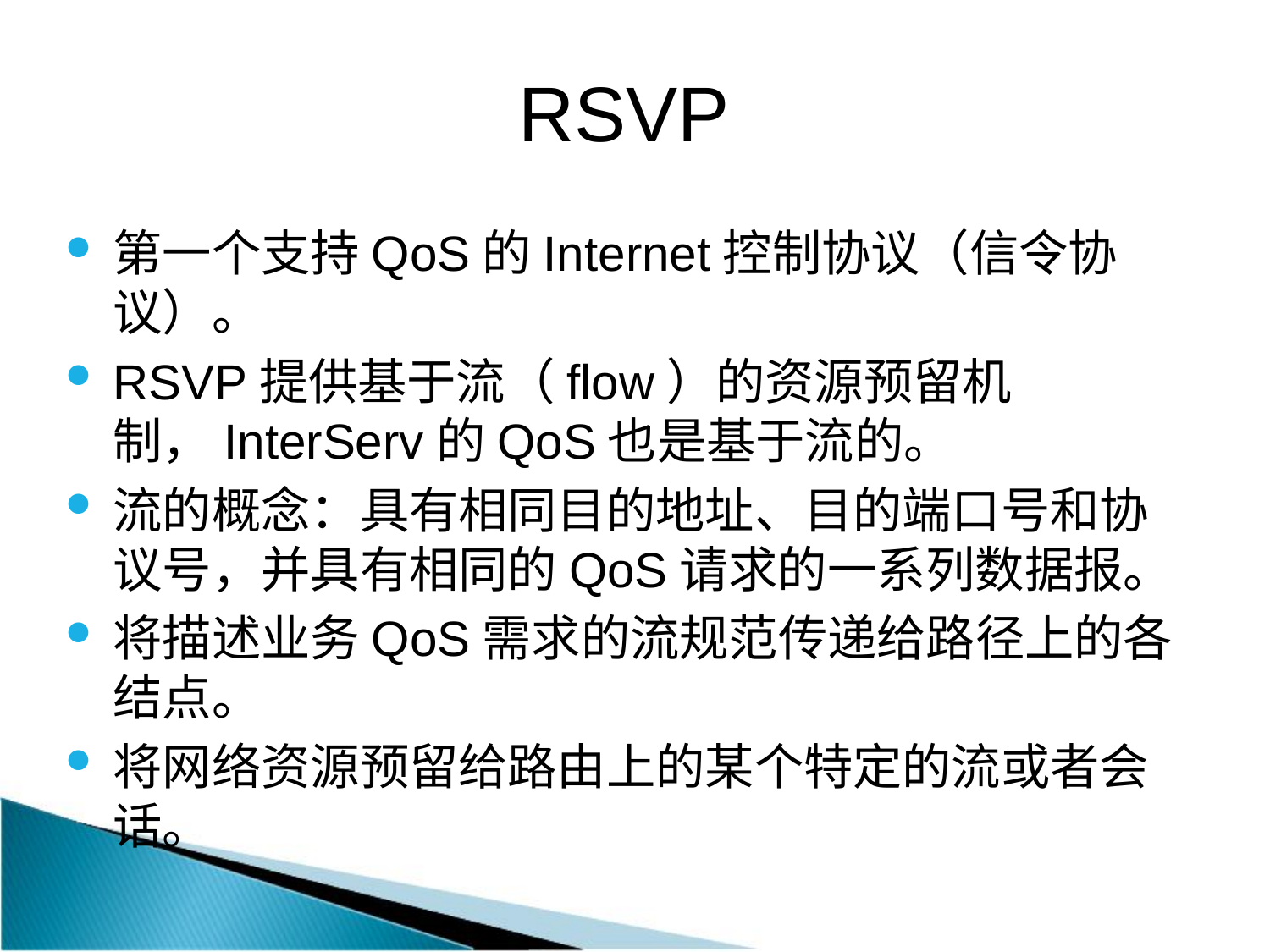

# RSVP
第一个支持QoS的Internet控制协议（信令协议）。
RSVP提供基于流（flow）的资源预留机制，InterServ的QoS也是基于流的。
流的概念：具有相同目的地址、目的端口号和协议号，并具有相同的QoS请求的一系列数据报。
将描述业务QoS需求的流规范传递给路径上的各结点。
将网络资源预留给路由上的某个特定的流或者会话。